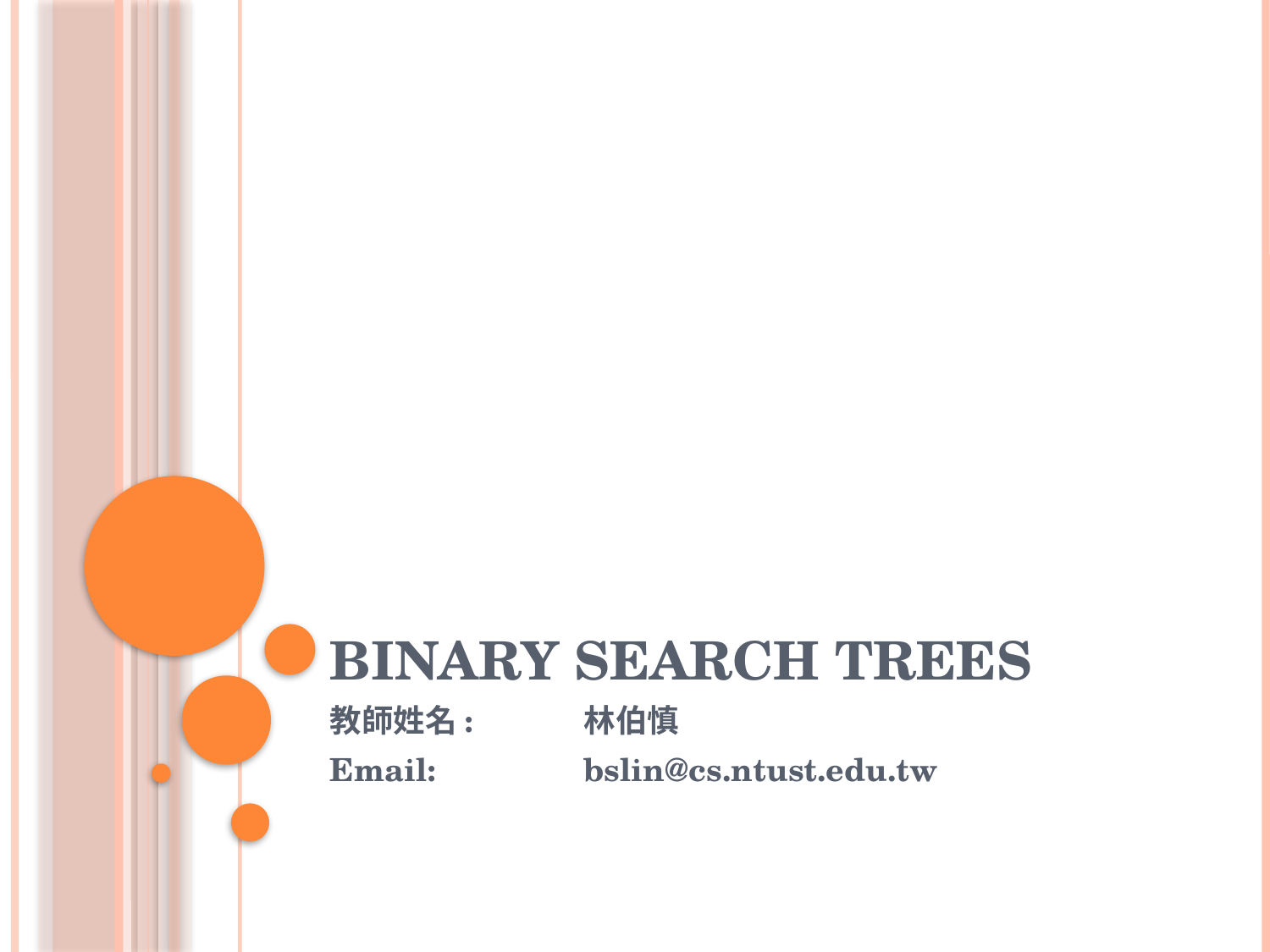

# Binary Search Trees
教師姓名: 	林伯慎
Email: 		bslin@cs.ntust.edu.tw